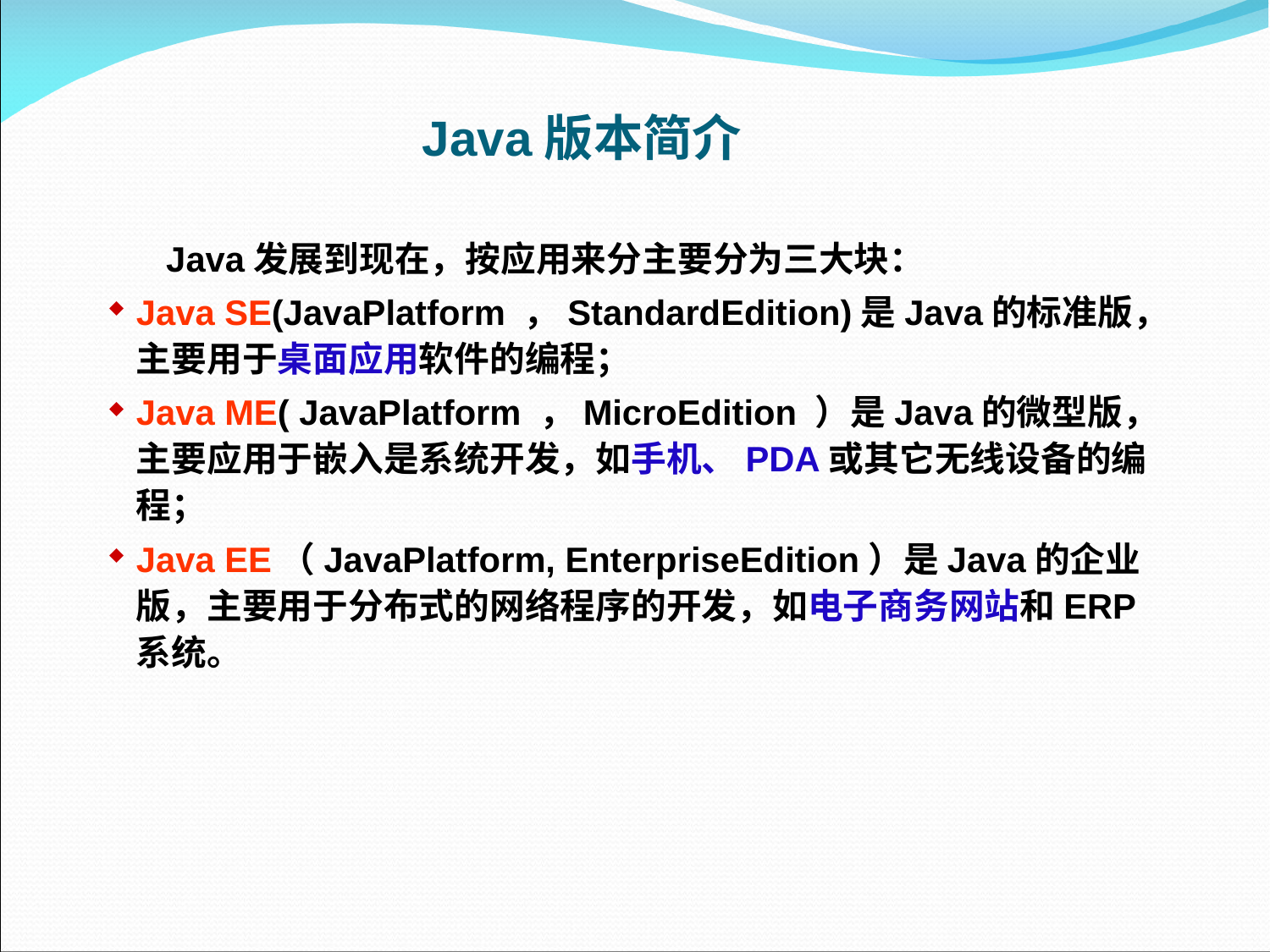

# Java版本简介
      Java发展到现在，按应用来分主要分为三大块：
Java SE(JavaPlatform ，StandardEdition)是Java的标准版，主要用于桌面应用软件的编程；
Java ME( JavaPlatform ，MicroEdition ）是Java的微型版，主要应用于嵌入是系统开发，如手机、PDA或其它无线设备的编程；
Java EE（JavaPlatform, EnterpriseEdition）是Java的企业版，主要用于分布式的网络程序的开发，如电子商务网站和ERP系统。